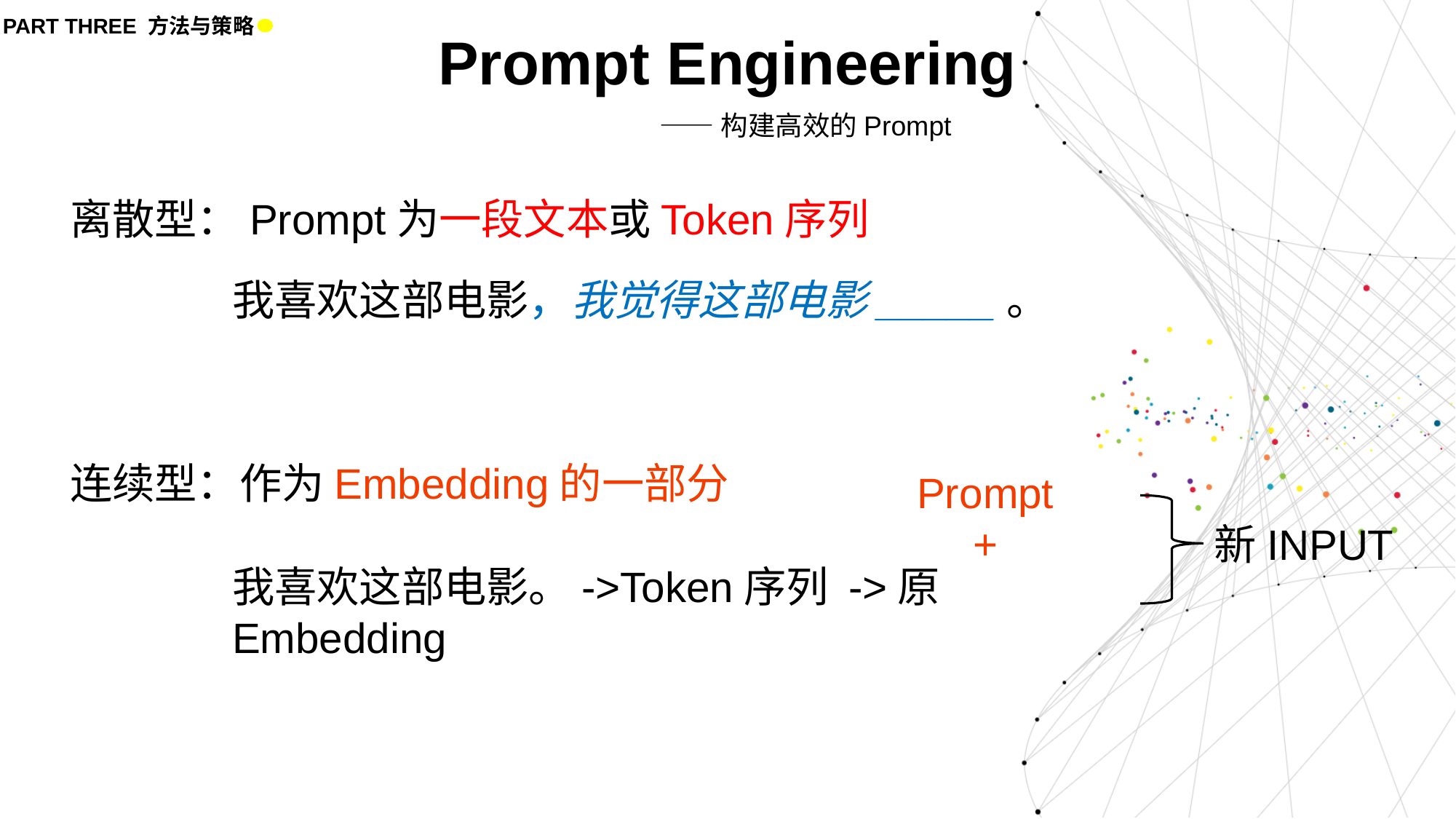

PART THREE 方法与策略
Prompt Engineering

——构建高效的Prompt
离散型：Prompt为一段文本或Token序列
我喜欢这部电影，我觉得这部电影_____。
连续型：作为Embedding的一部分
Prompt
+

新INPUT
我喜欢这部电影。->Token序列 ->原Embedding